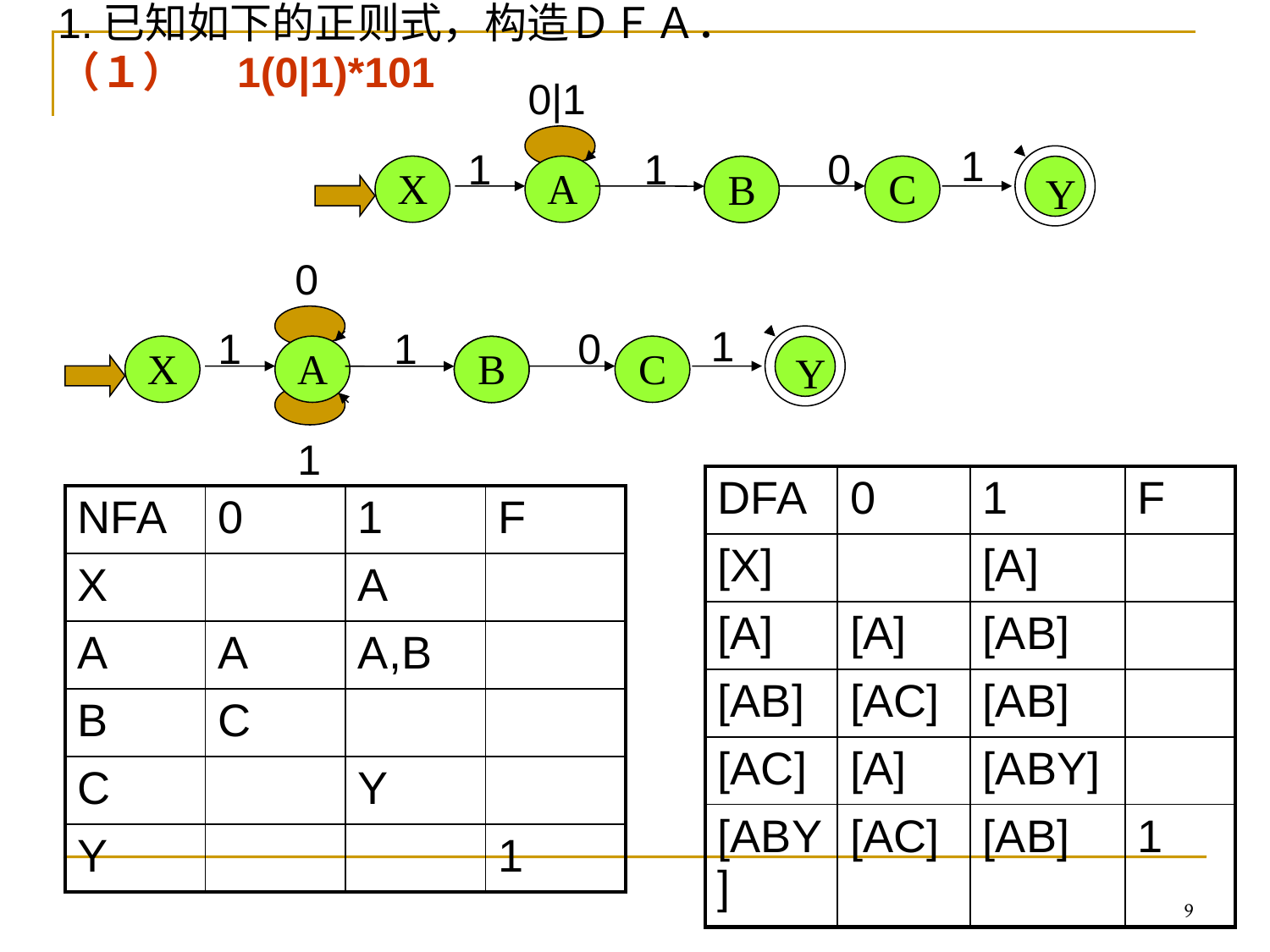

1.已知如下的正则式，构造ＤＦＡ．
（１）　1(0|1)*101
0|1

1
1
1
0

Y

X

A

C

3

B

0

1
1
1
0

Y

X

A

C

3

B

1
| DFA | 0 | 1 | F |
| --- | --- | --- | --- |
| [X] |  | [A] |  |
| [A] | [A] | [AB] |  |
| [AB] | [AC] | [AB] |  |
| [AC] | [A] | [ABY] |  |
| [ABY] | [AC] | [AB] | 1 |
| NFA | 0 | 1 | F |
| --- | --- | --- | --- |
| X |  | A |  |
| A | A | A,B |  |
| B | C |  |  |
| C |  | Y |  |
| Y |  |  | 1 |
9